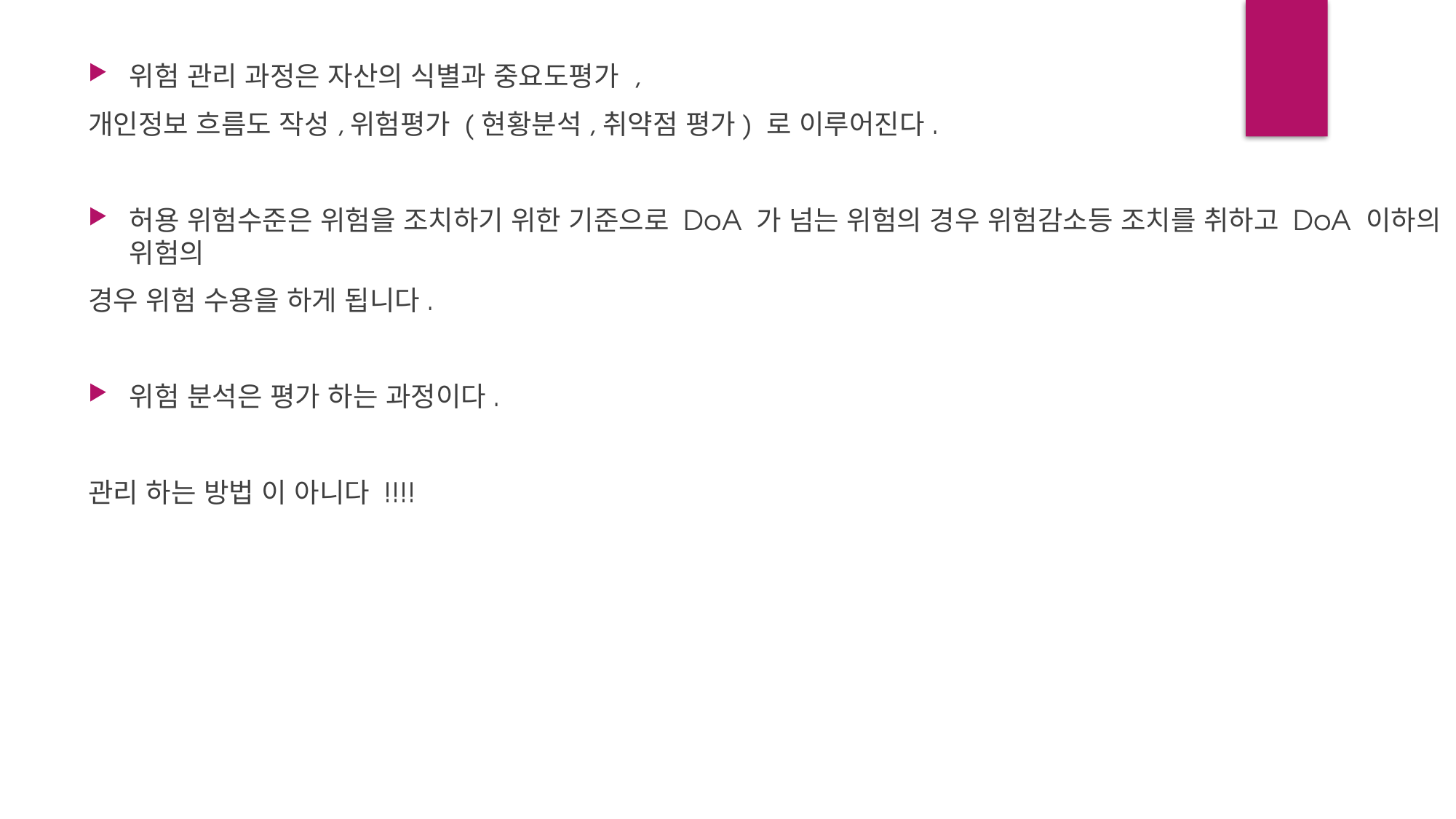

위험 관리 과정은 자산의 식별과 중요도평가 ,
개인정보 흐름도 작성,위험평가 (현황분석,취약점 평가) 로 이루어진다.

허용 위험수준은 위험을 조치하기 위한 기준으로 DoA 가 넘는 위험의 경우 위험감소등 조치를 취하고 DoA 이하의 위험의
경우 위험 수용을 하게 됩니다.

위험 분석은 평가 하는 과정이다.

관리 하는 방법 이 아니다 !!!!